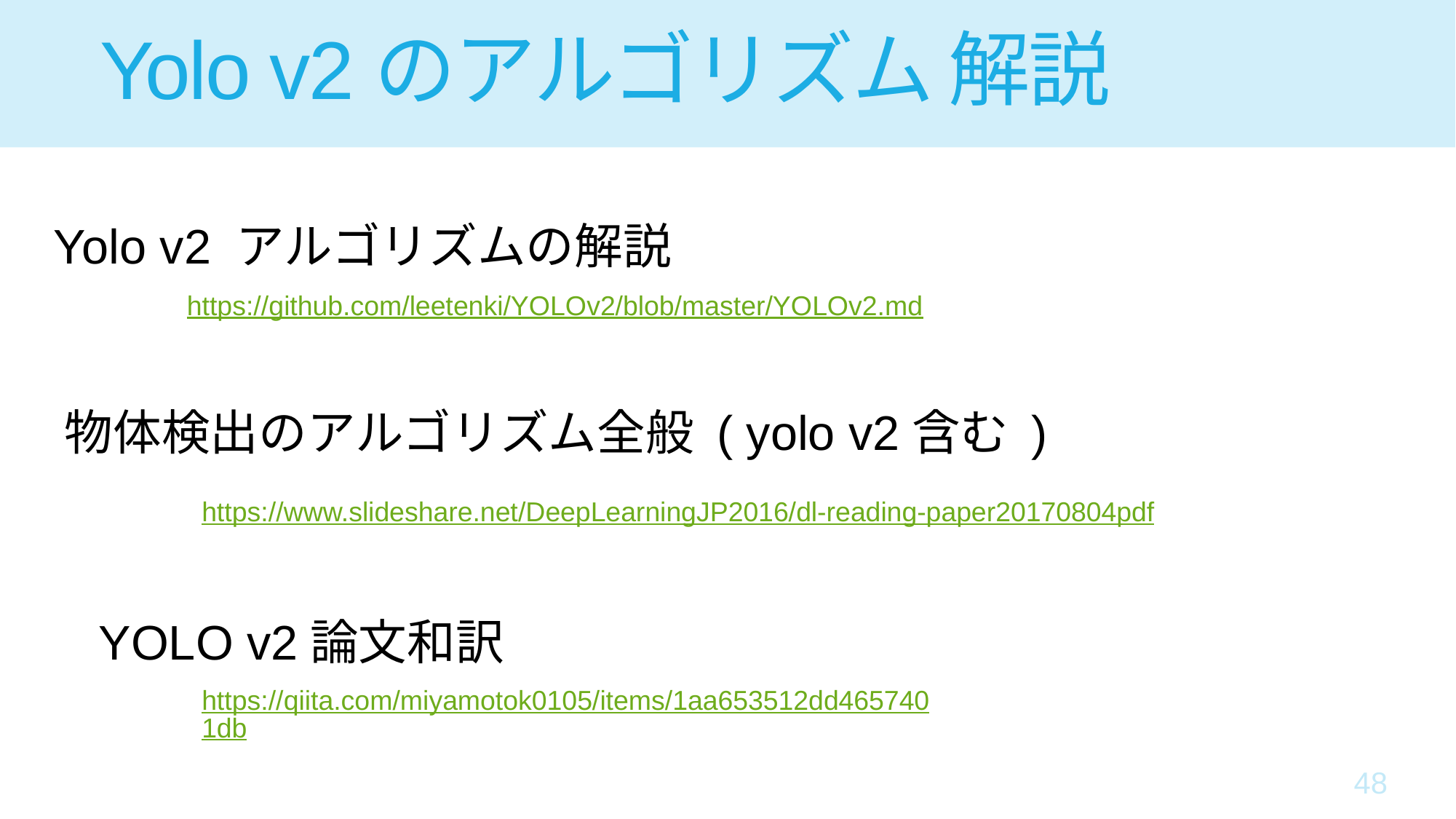

# Yolo v2のアルゴリズム 解説
Yolo v2 アルゴリズムの解説
https://github.com/leetenki/YOLOv2/blob/master/YOLOv2.md
物体検出のアルゴリズム全般 ( yolo v2含む )
https://www.slideshare.net/DeepLearningJP2016/dl-reading-paper20170804pdf
YOLO v2論文和訳
https://qiita.com/miyamotok0105/items/1aa653512dd4657401db